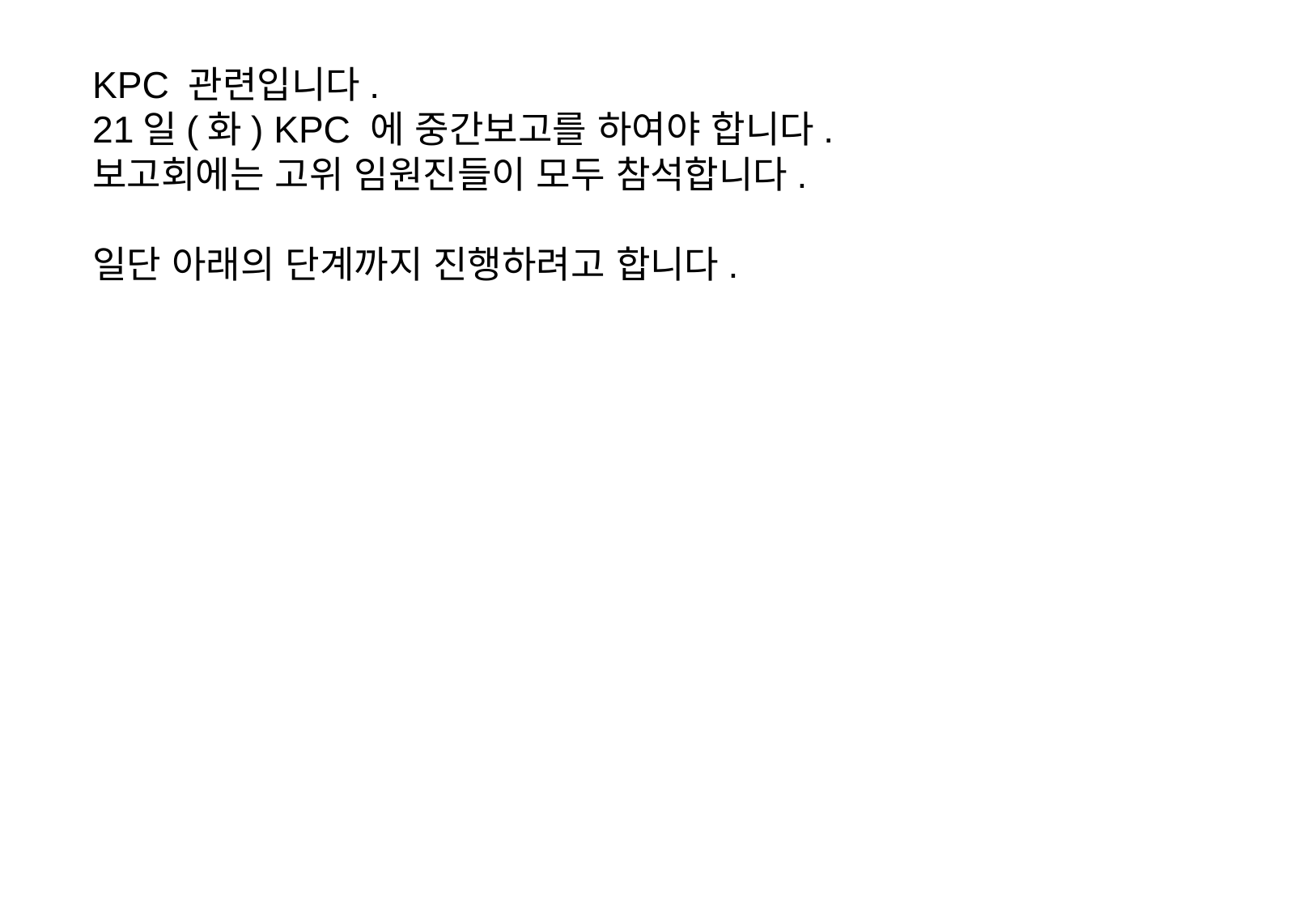

KPC 관련입니다.
21일(화) KPC 에 중간보고를 하여야 합니다.
보고회에는 고위 임원진들이 모두 참석합니다.

일단 아래의 단계까지 진행하려고 합니다.